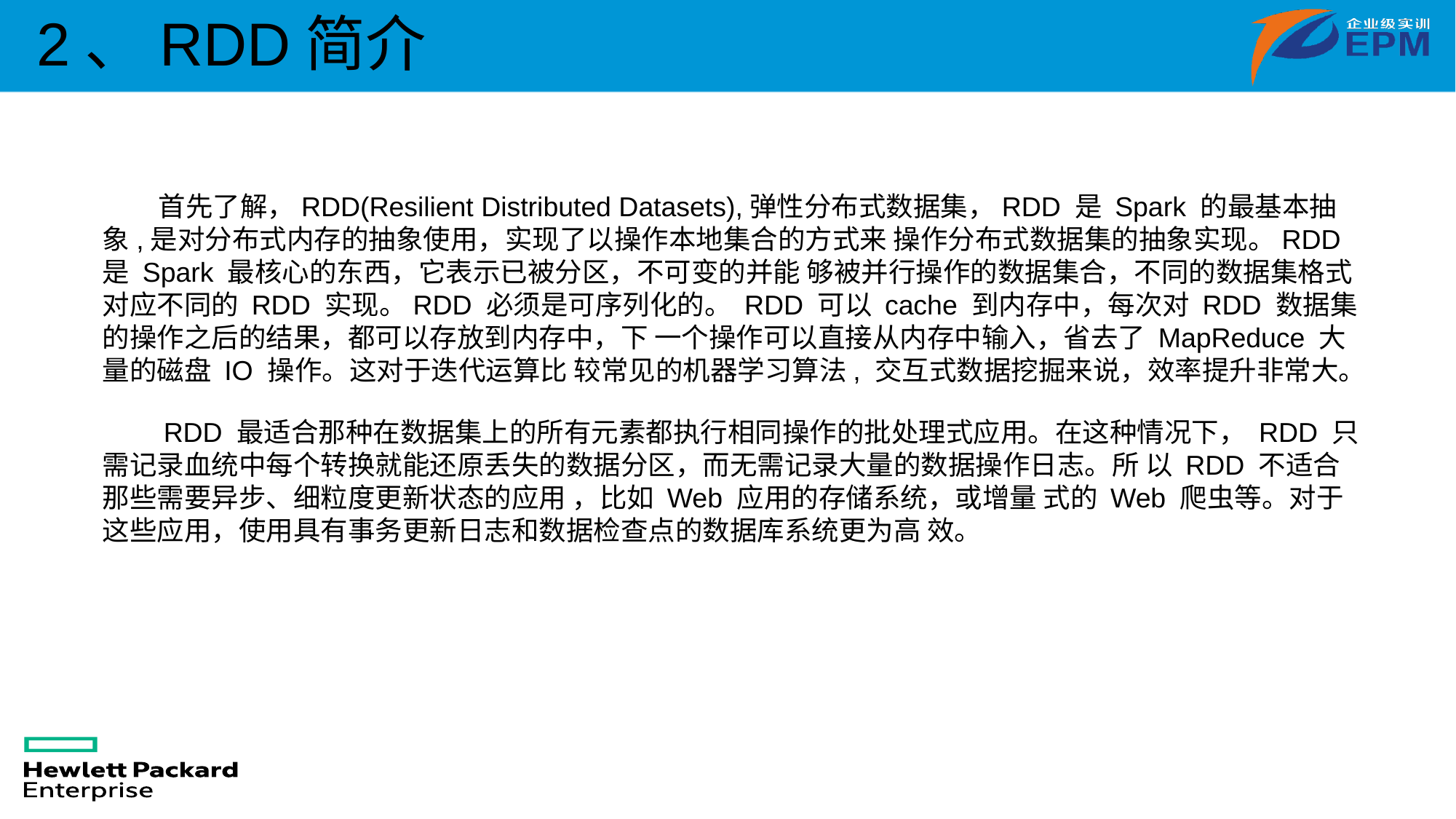

2、RDD简介
        首先了解，RDD(Resilient Distributed Datasets),弹性分布式数据集，RDD 是 Spark 的最基本抽象,是对分布式内存的抽象使用，实现了以操作本地集合的方式来 操作分布式数据集的抽象实现。RDD 是 Spark 最核心的东西，它表示已被分区，不可变的并能 够被并行操作的数据集合，不同的数据集格式对应不同的 RDD 实现。RDD 必须是可序列化的。 RDD 可以 cache 到内存中，每次对 RDD 数据集的操作之后的结果，都可以存放到内存中，下 一个操作可以直接从内存中输入，省去了 MapReduce 大量的磁盘 IO 操作。这对于迭代运算比 较常见的机器学习算法, 交互式数据挖掘来说，效率提升非常大。
        RDD 最适合那种在数据集上的所有元素都执行相同操作的批处理式应用。在这种情况下， RDD 只需记录血统中每个转换就能还原丢失的数据分区，而无需记录大量的数据操作日志。所 以 RDD 不适合那些需要异步、细粒度更新状态的应用 ，比如 Web 应用的存储系统，或增量 式的 Web 爬虫等。对于这些应用，使用具有事务更新日志和数据检查点的数据库系统更为高 效。